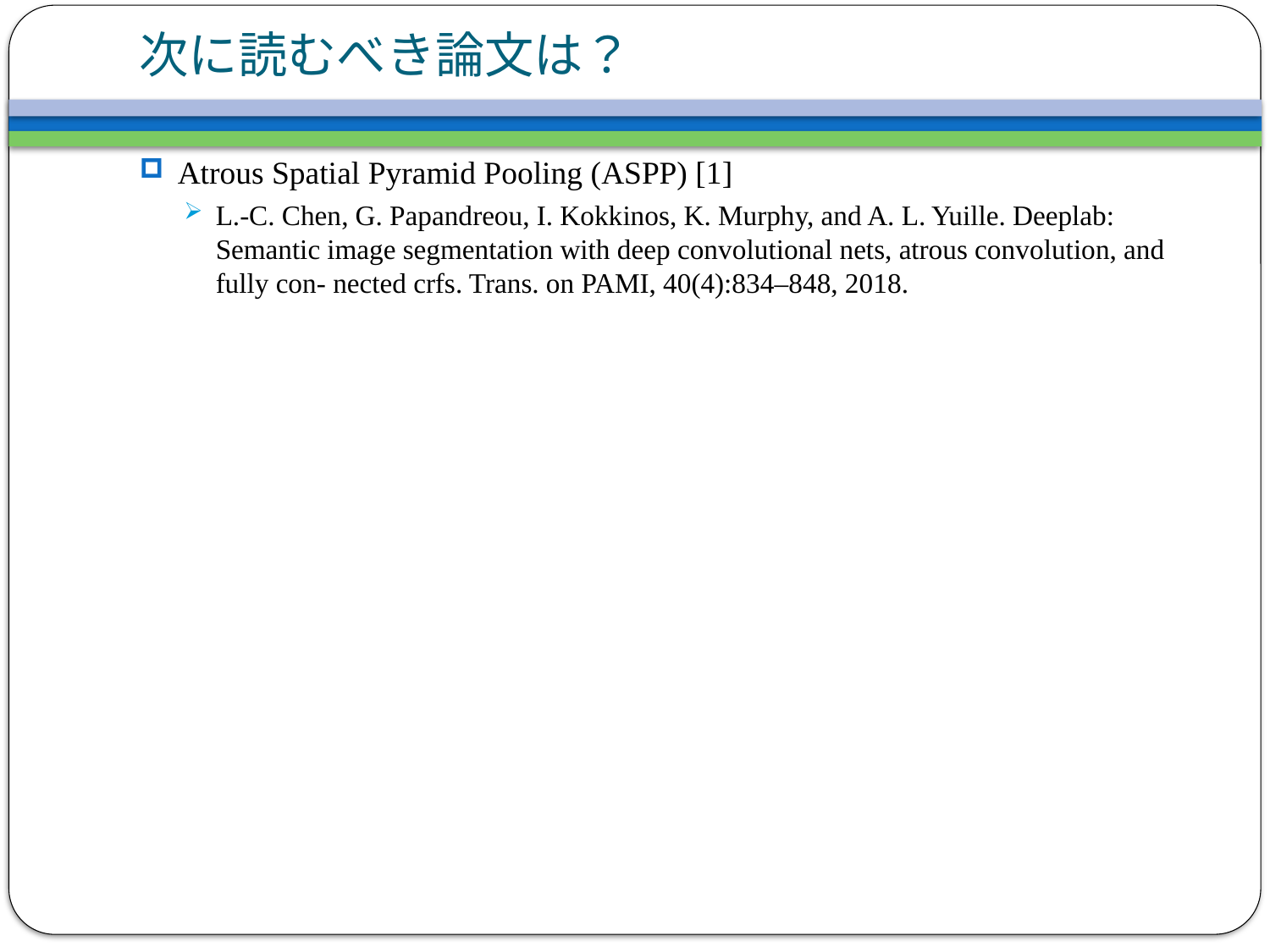

# 次に読むべき論文は？
Atrous Spatial Pyramid Pooling (ASPP) [1]
L.-C. Chen, G. Papandreou, I. Kokkinos, K. Murphy, and A. L. Yuille. Deeplab: Semantic image segmentation with deep convolutional nets, atrous convolution, and fully con- nected crfs. Trans. on PAMI, 40(4):834–848, 2018.